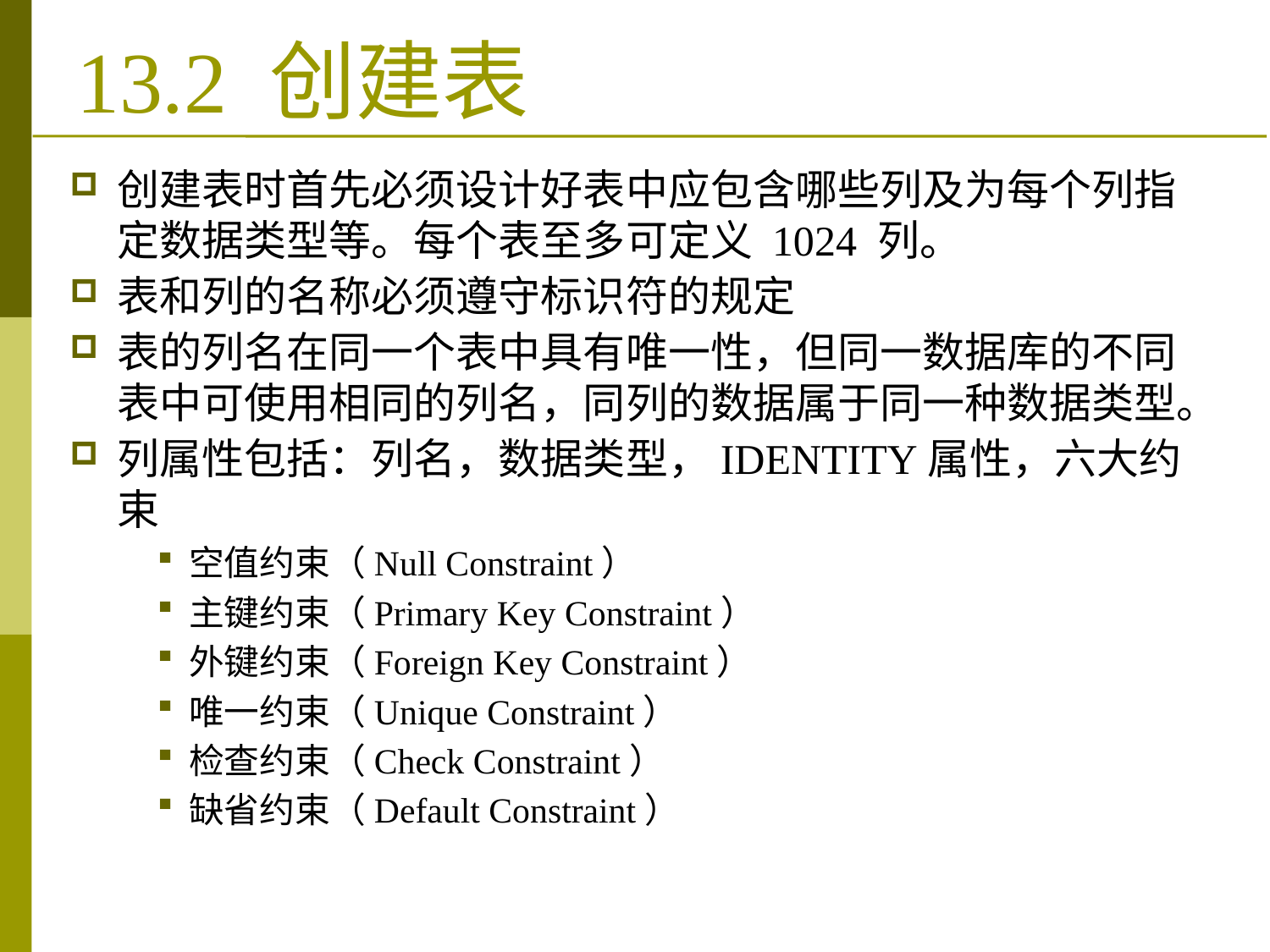

# 13.2 创建表
创建表时首先必须设计好表中应包含哪些列及为每个列指定数据类型等。每个表至多可定义 1024 列。
表和列的名称必须遵守标识符的规定
表的列名在同一个表中具有唯一性，但同一数据库的不同表中可使用相同的列名，同列的数据属于同一种数据类型。
列属性包括：列名，数据类型，IDENTITY属性，六大约束
空值约束（Null Constraint）
主键约束（Primary Key Constraint）
外键约束（Foreign Key Constraint）
唯一约束（Unique Constraint）
检查约束（Check Constraint）
缺省约束（Default Constraint）